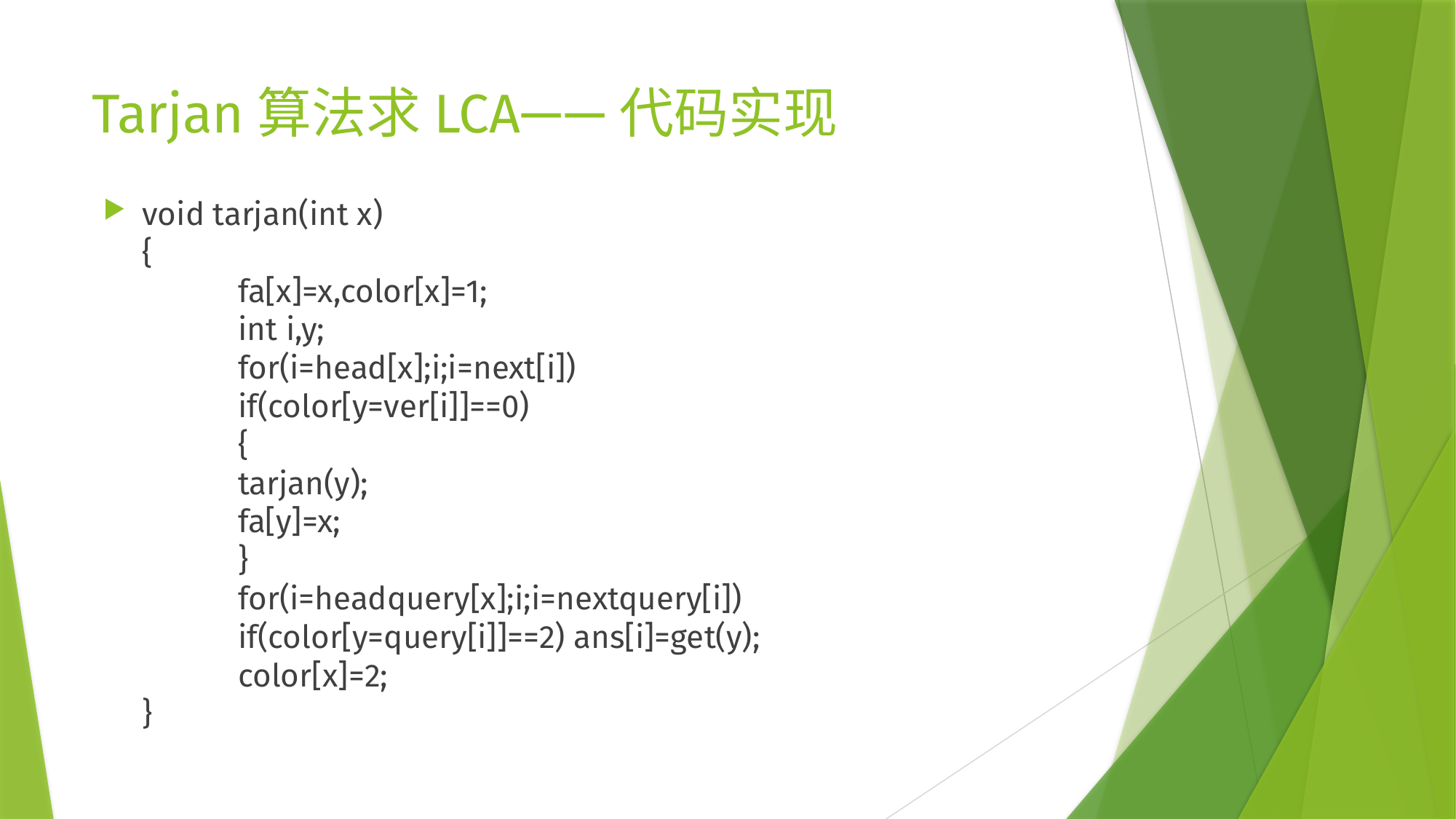

# Tarjan算法求LCA——代码实现
void tarjan(int x)
{
	fa[x]=x,color[x]=1;
	int i,y;
	for(i=head[x];i;i=next[i])
		if(color[y=ver[i]]==0)
		{
			tarjan(y);
			fa[y]=x;
		}
	for(i=headquery[x];i;i=nextquery[i])
		if(color[y=query[i]]==2) ans[i]=get(y);
	color[x]=2;
}